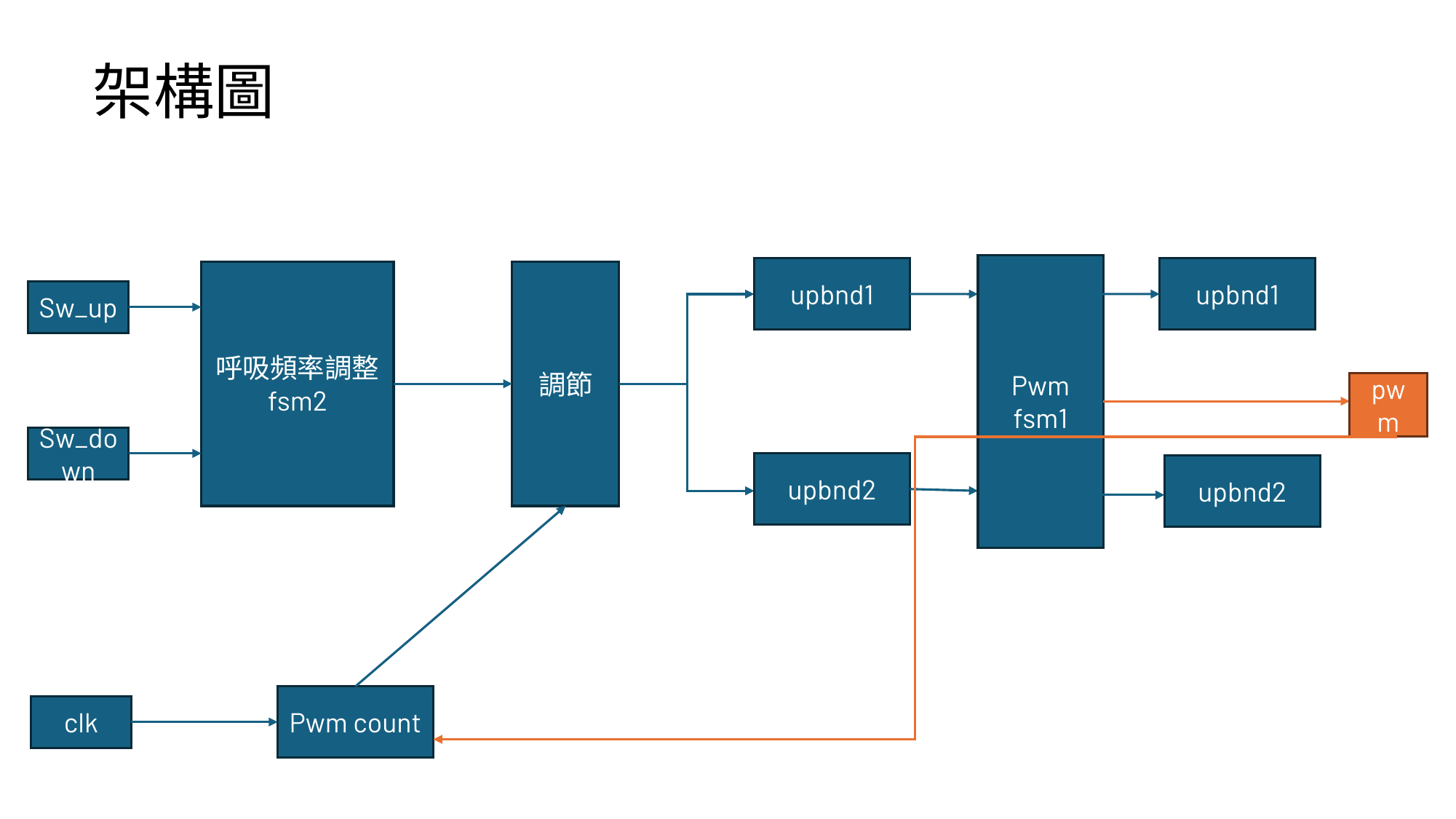

架構圖
Pwm
fsm1
upbnd1
upbnd1
呼吸頻率調整
fsm2
調節
Sw_up
pwm
Sw_down
upbnd2
upbnd2
Pwm count
clk